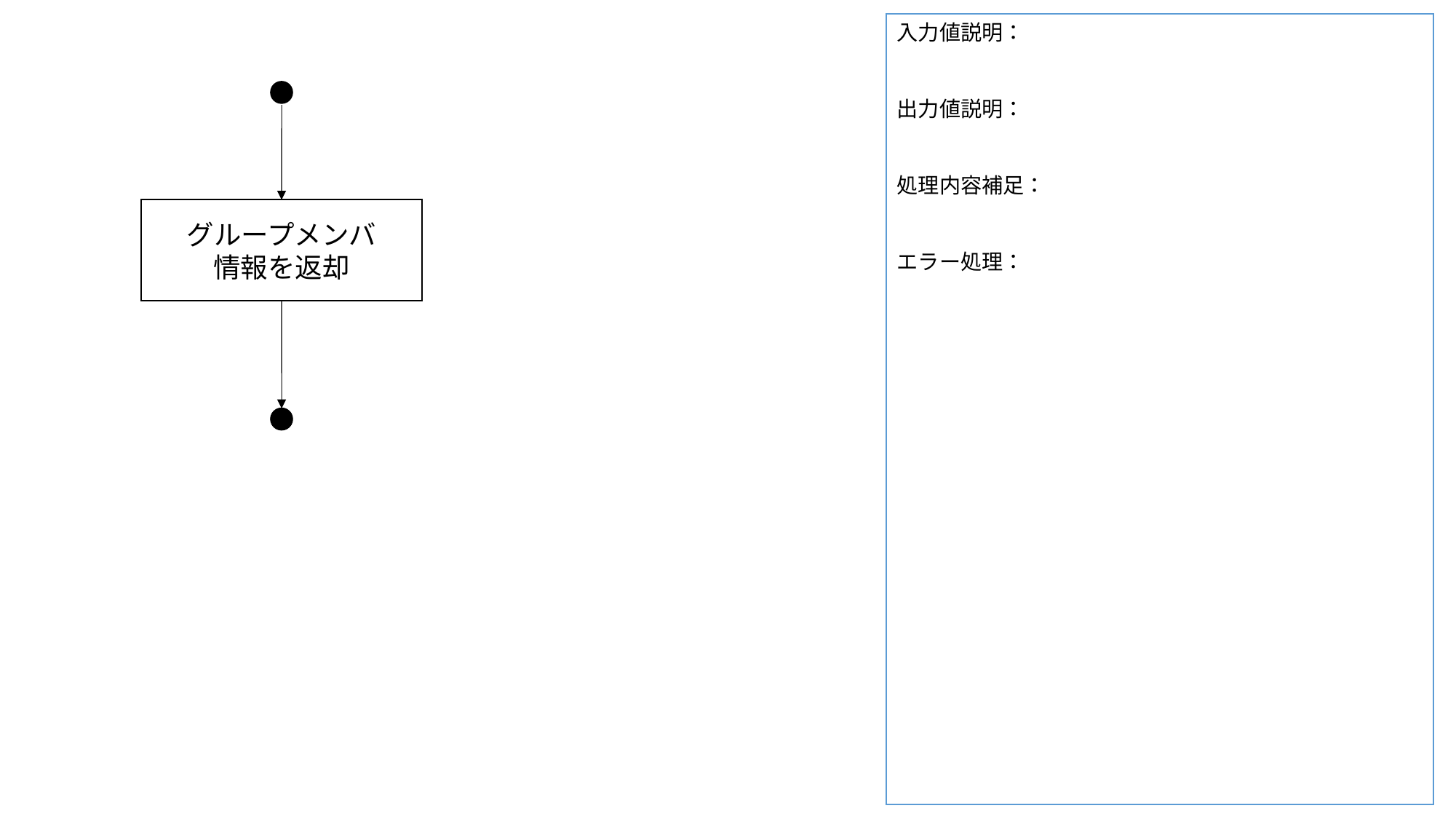

入力値説明：

出力値説明：

処理内容補足：

エラー処理：

グループメンバ
情報を返却